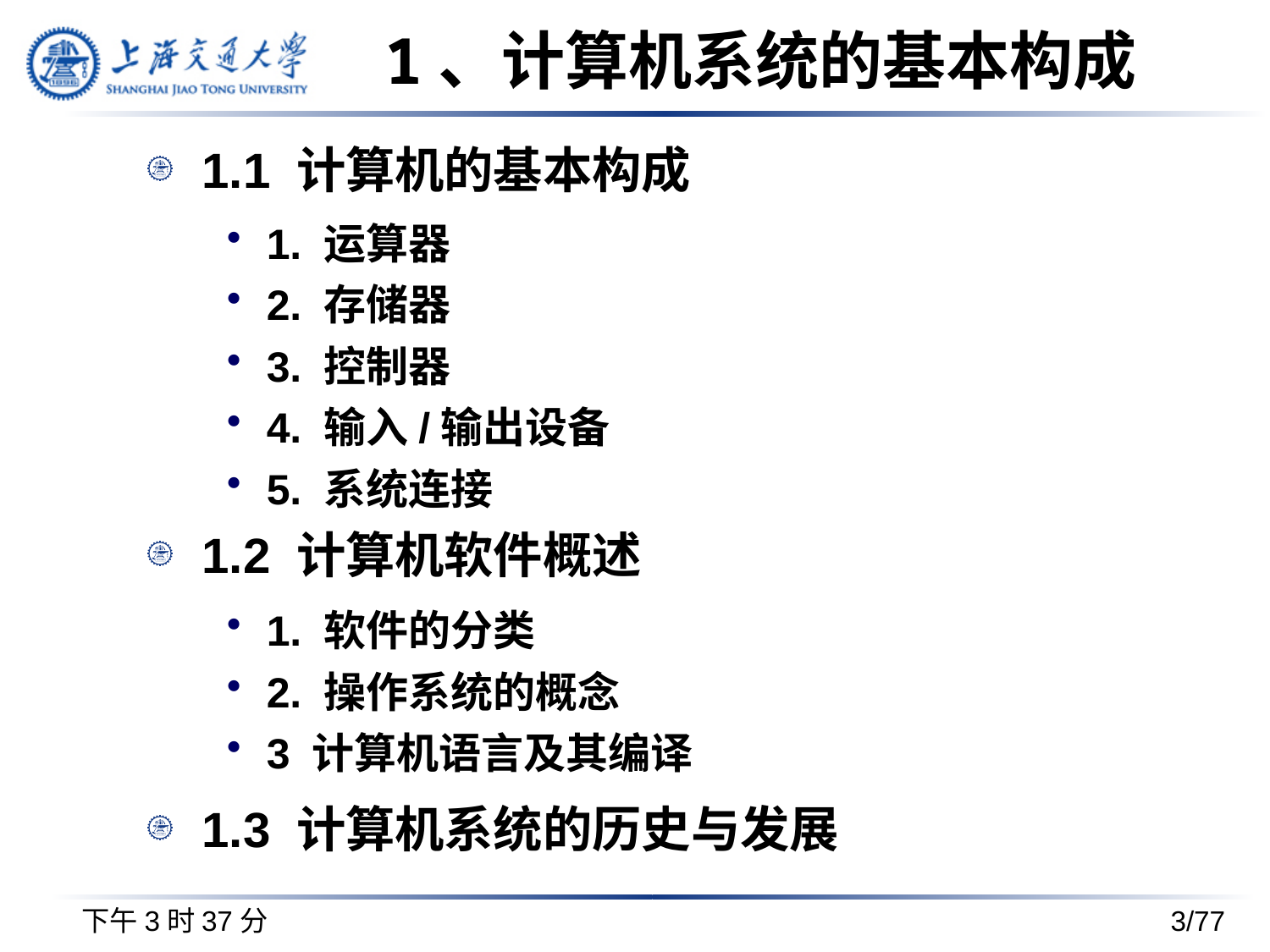

# 1、计算机系统的基本构成
1.1 计算机的基本构成
1. 运算器
2. 存储器
3. 控制器
4. 输入/输出设备
5. 系统连接
1.2 计算机软件概述
1. 软件的分类
2. 操作系统的概念
3 计算机语言及其编译
1.3 计算机系统的历史与发展
下午3时37分
3/77